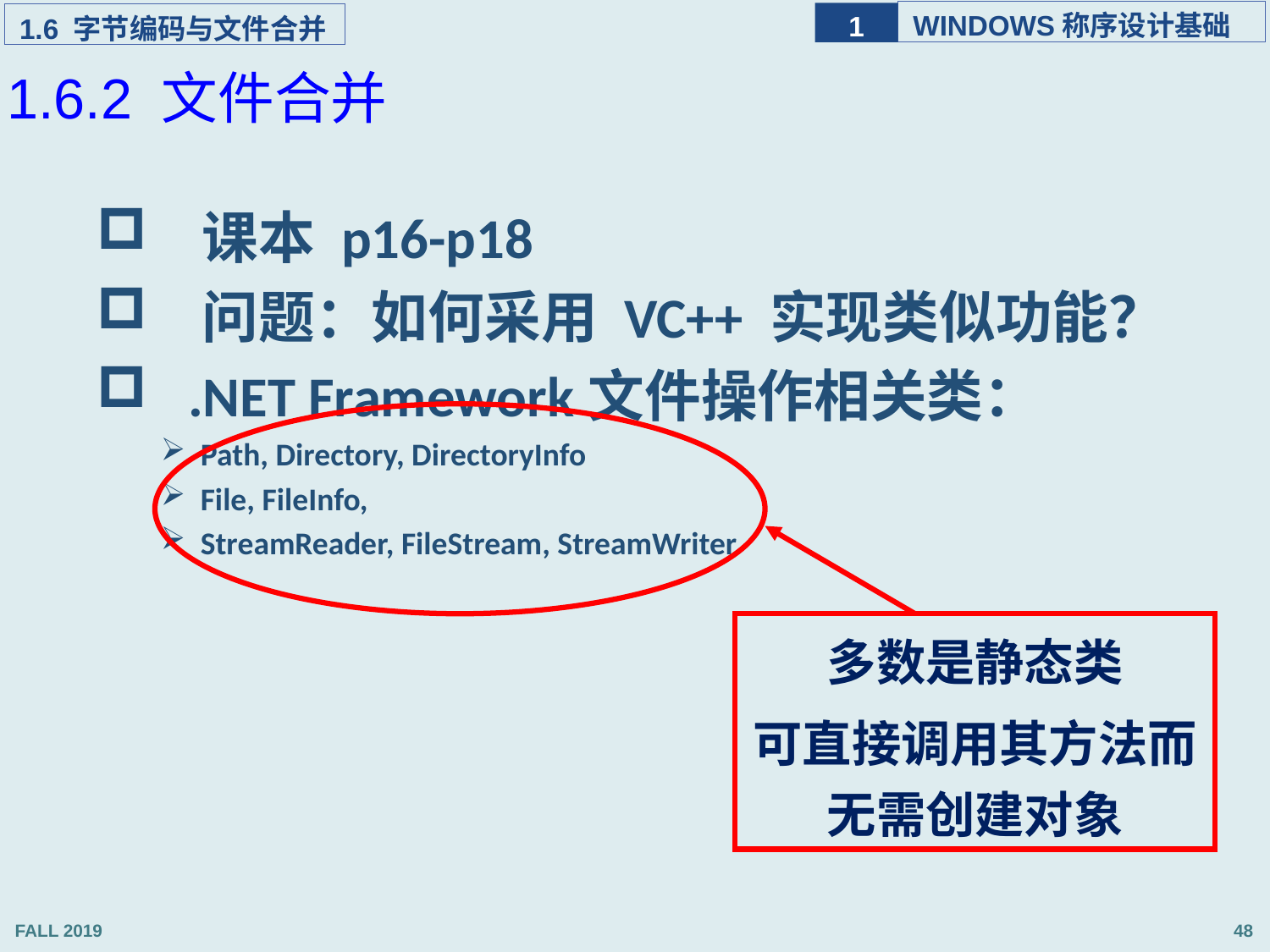

1.6.2 文件合并
   课本 p16-p18
   问题：如何采用 VC++ 实现类似功能？
   .NET Framework文件操作相关类：
Path, Directory, DirectoryInfo
File, FileInfo,
StreamReader, FileStream, StreamWriter

多数是静态类
可直接调用其方法而无需创建对象